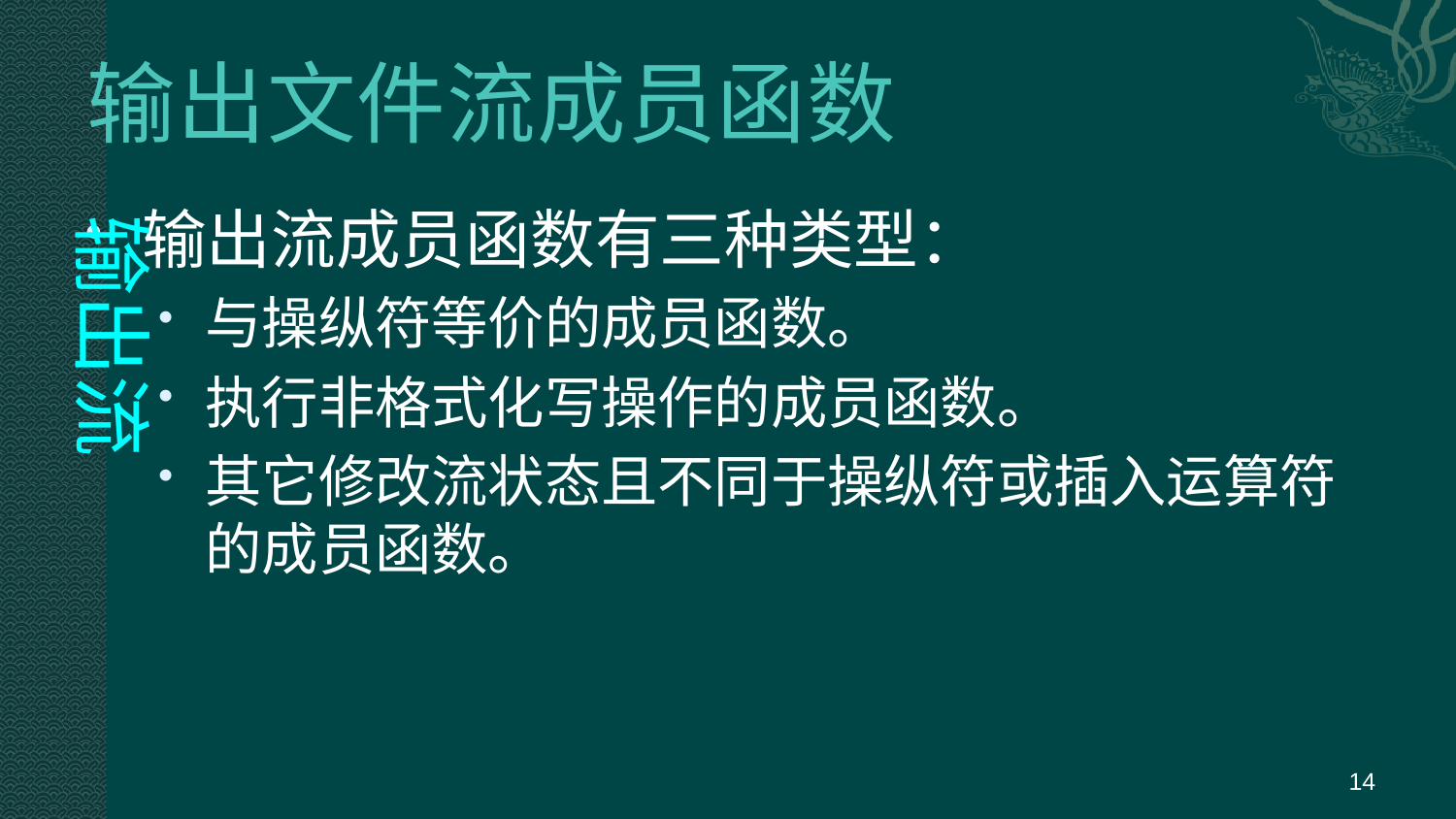

# 输出文件流成员函数
输出流成员函数有三种类型：
与操纵符等价的成员函数。
执行非格式化写操作的成员函数。
其它修改流状态且不同于操纵符或插入运算符的成员函数。
输出流
14